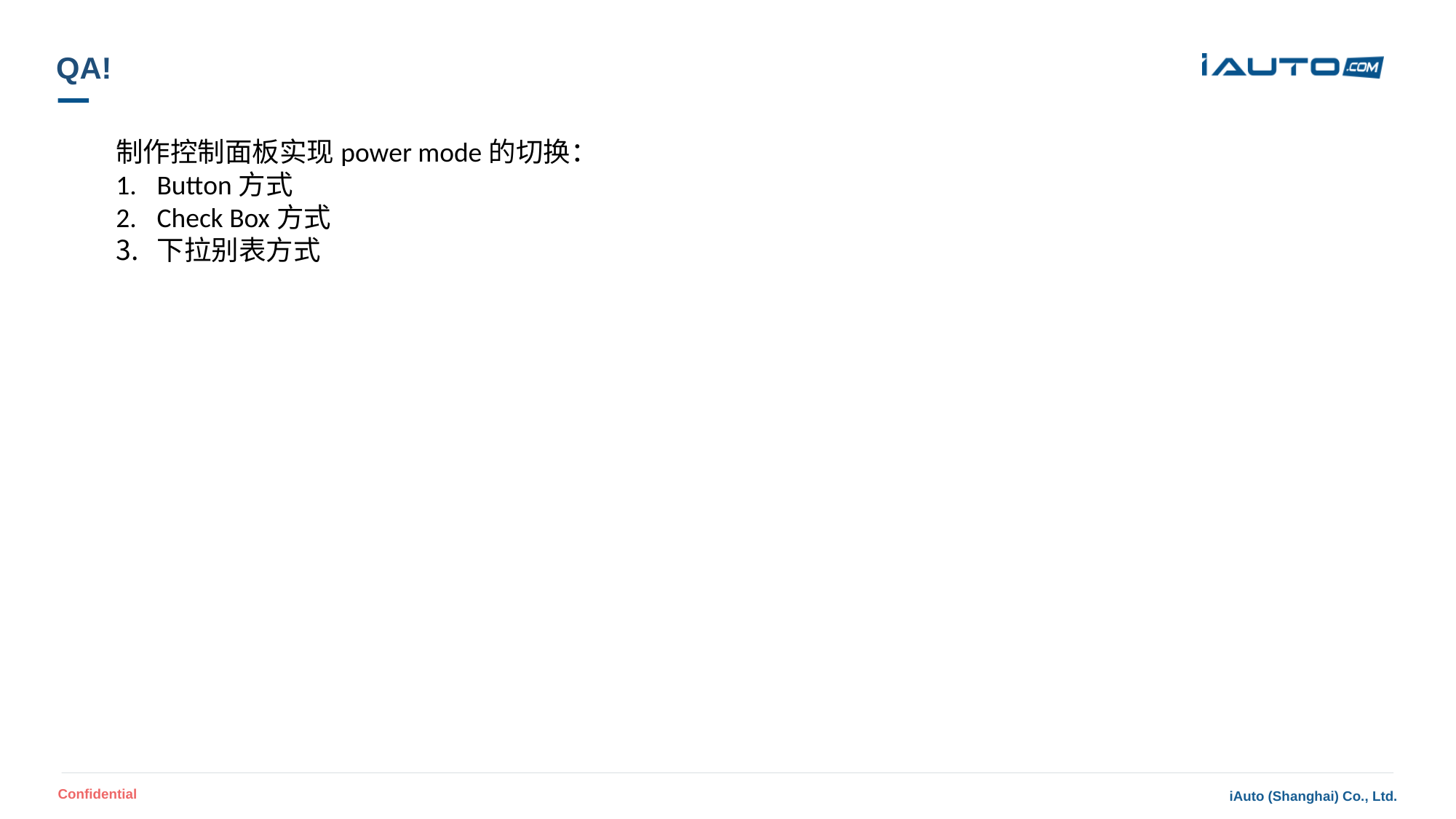

# QA!
制作控制面板实现power mode的切换：
Button方式
Check Box方式
下拉别表方式